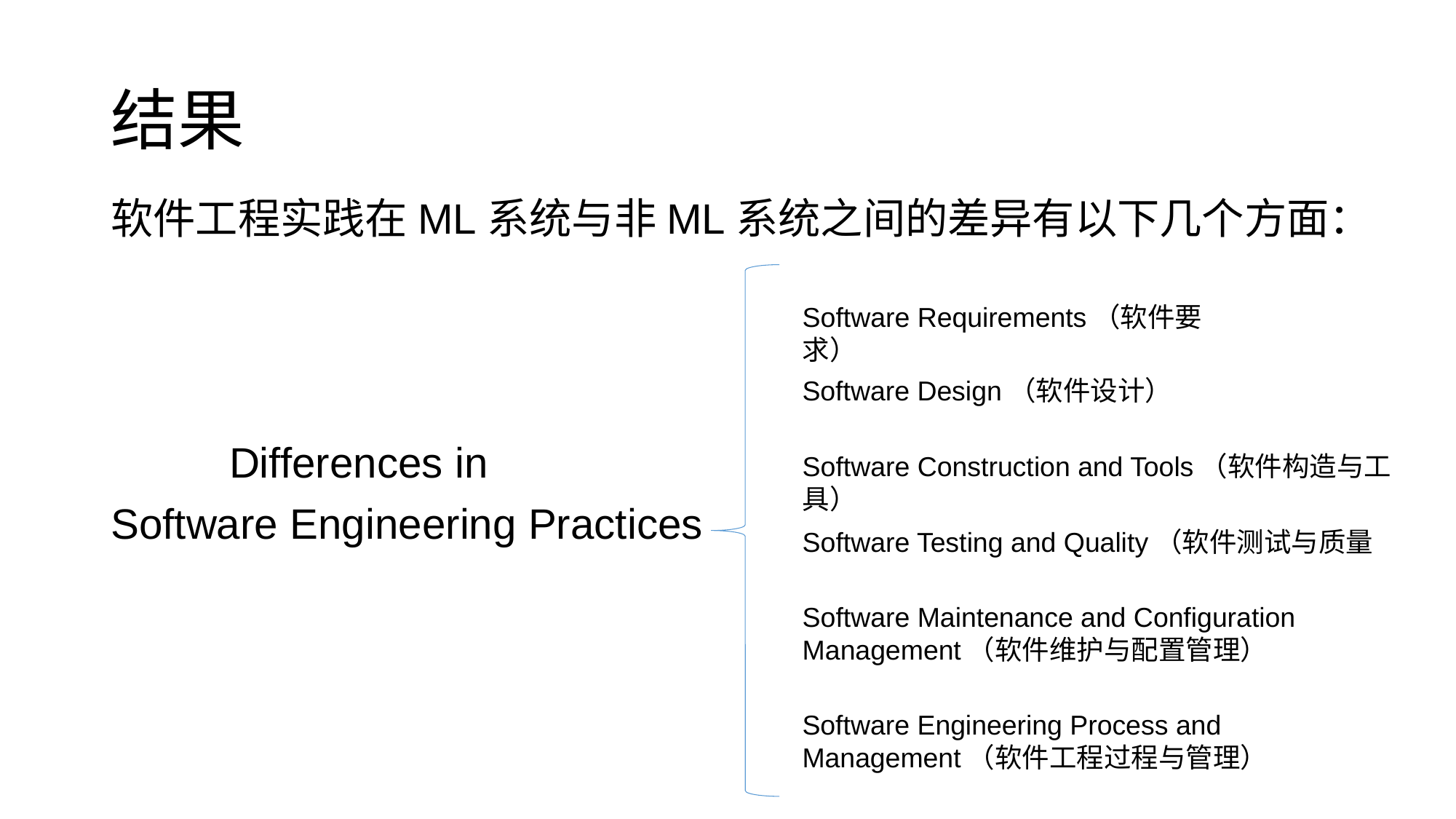

# 结果
软件工程实践在ML系统与非ML系统之间的差异有以下几个方面：

          Differences in
Software Engineering Practices

Software Requirements（软件要求）
Software Design（软件设计）
Software Construction and Tools（软件构造与工具）
Software Testing and Quality（软件测试与质量
Software Maintenance and Configuration Management（软件维护与配置管理）
Software Engineering Process and Management（软件工程过程与管理）